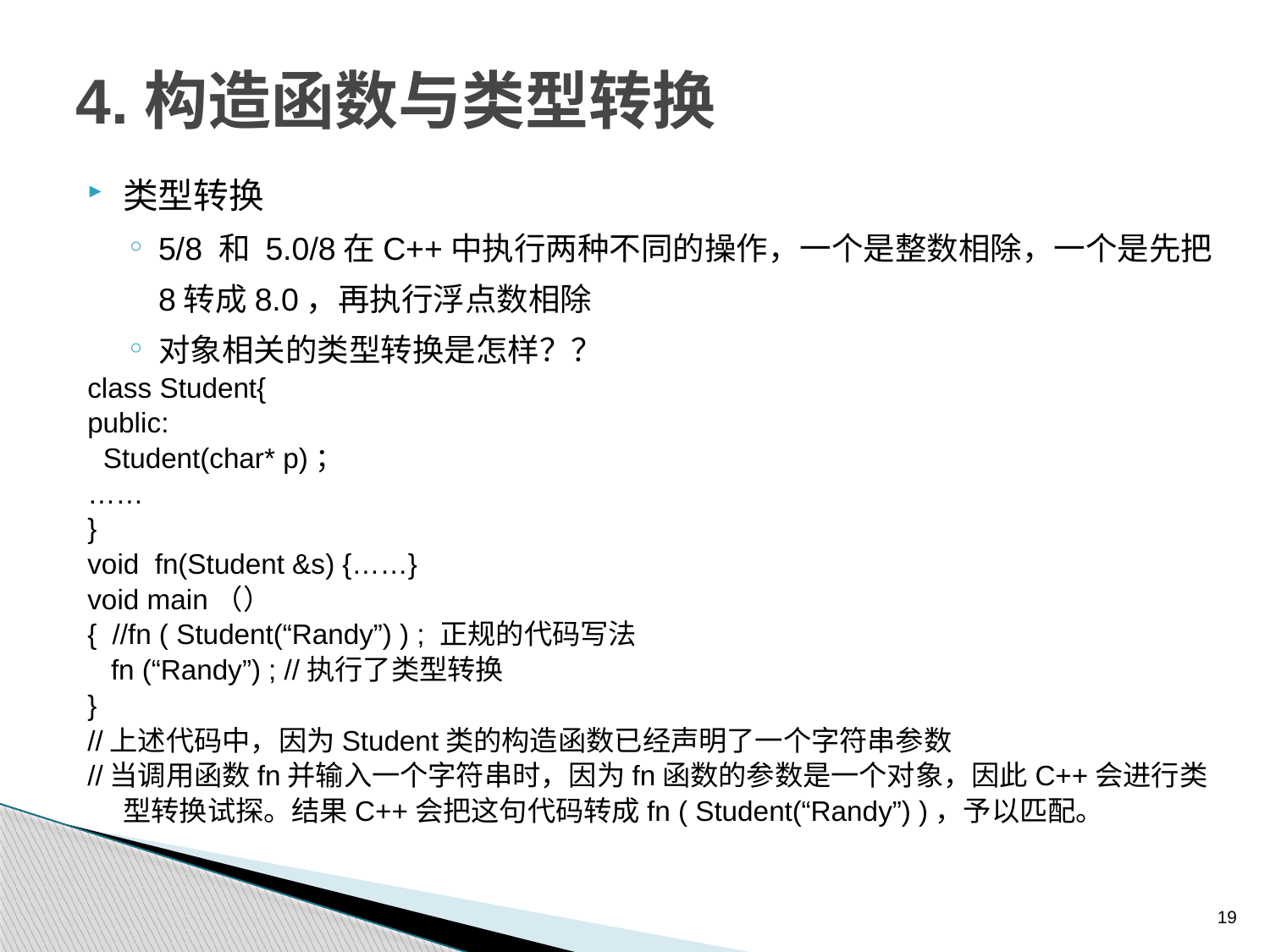

# 4.构造函数与类型转换
类型转换
5/8 和 5.0/8在C++中执行两种不同的操作，一个是整数相除，一个是先把8转成8.0，再执行浮点数相除
对象相关的类型转换是怎样？？
class Student{
public:
  Student(char* p)；
……
}
void  fn(Student &s) {……}
void main（）
{  //fn ( Student(“Randy”) ) ; 正规的代码写法
   fn (“Randy”) ; //执行了类型转换
}
//上述代码中，因为Student类的构造函数已经声明了一个字符串参数
//当调用函数fn并输入一个字符串时，因为fn函数的参数是一个对象，因此C++会进行类型转换试探。结果C++会把这句代码转成fn ( Student(“Randy”) )，予以匹配。

19